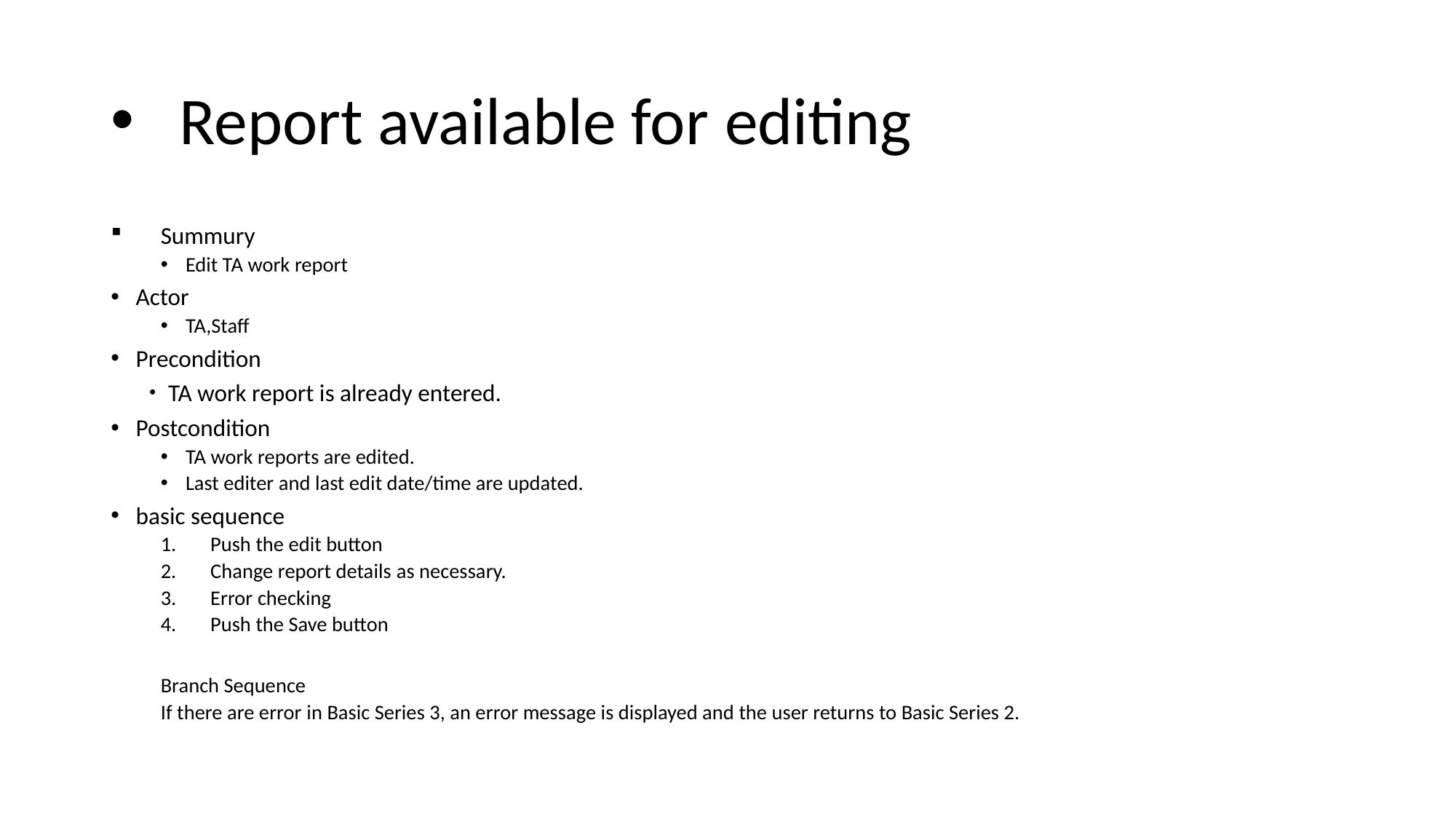

# Report available for editing
Summury
Edit TA work report
Actor
TA,Staff
Precondition
　 ・TA work report is already entered.
Postcondition
TA work reports are edited.
Last editer and last edit date/time are updated.
basic sequence
Push the edit button
Change report details as necessary.
Error checking
Push the Save button

Branch Sequence
If there are error in Basic Series 3, an error message is displayed and the user returns to Basic Series 2.